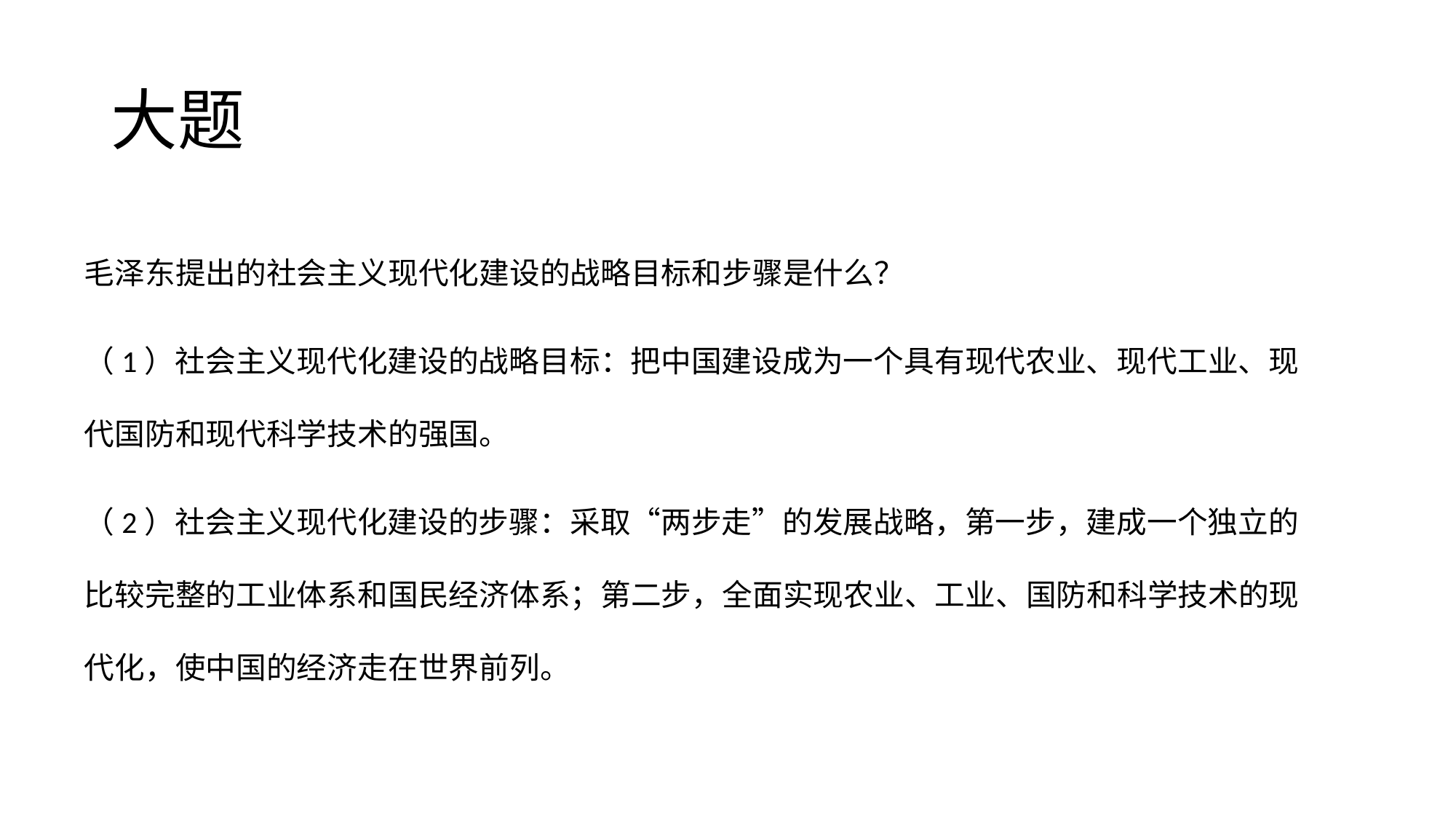

# 大题
毛泽东提出的社会主义现代化建设的战略目标和步骤是什么？
（1）社会主义现代化建设的战略目标：把中国建设成为一个具有现代农业、现代工业、现代国防和现代科学技术的强国。
（2）社会主义现代化建设的步骤：采取“两步走”的发展战略，第一步，建成一个独立的比较完整的工业体系和国民经济体系；第二步，全面实现农业、工业、国防和科学技术的现代化，使中国的经济走在世界前列。